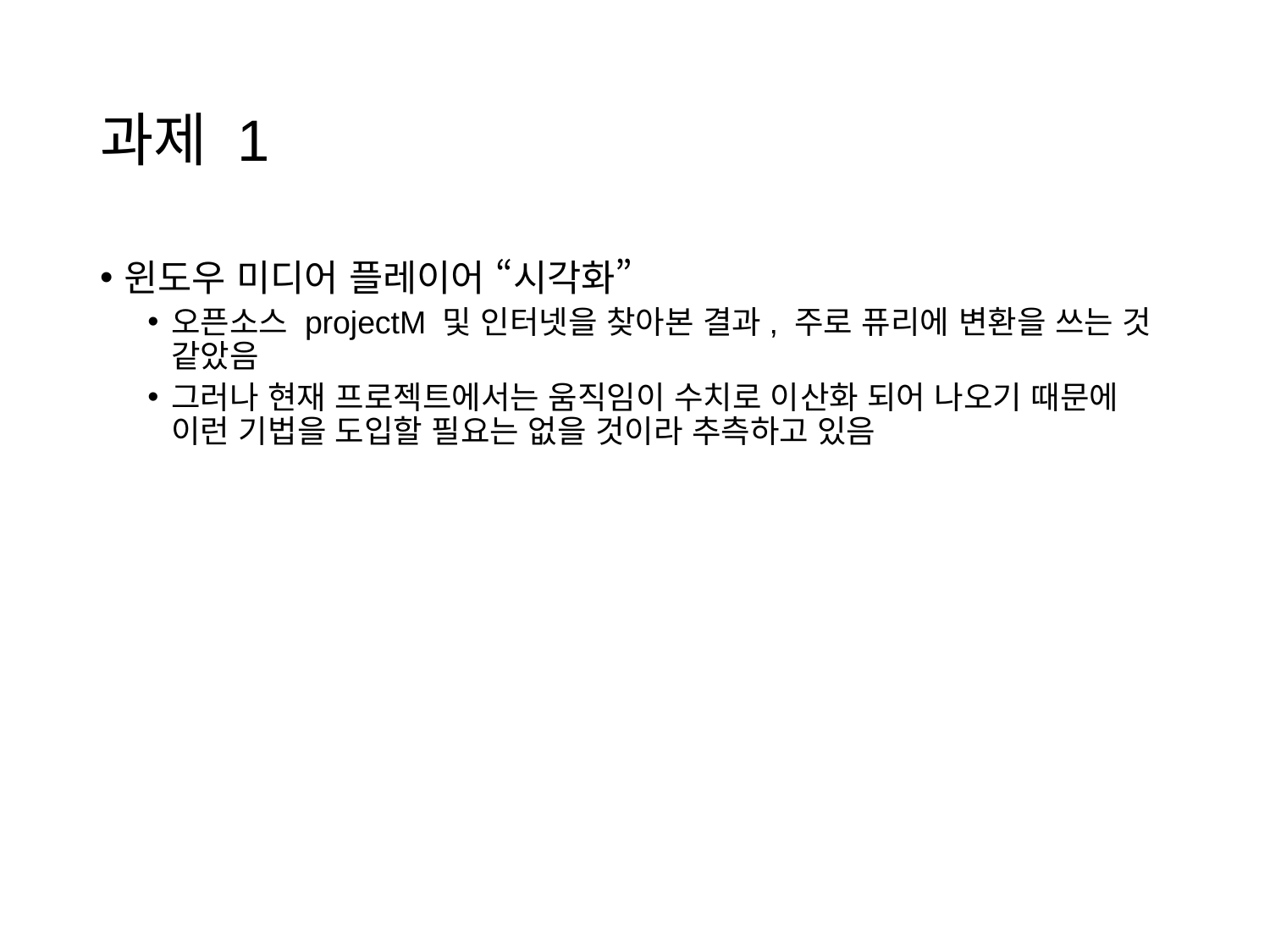

# 과제 1
윈도우 미디어 플레이어 “시각화”
오픈소스 projectM 및 인터넷을 찾아본 결과, 주로 퓨리에 변환을 쓰는 것 같았음
그러나 현재 프로젝트에서는 움직임이 수치로 이산화 되어 나오기 때문에 이런 기법을 도입할 필요는 없을 것이라 추측하고 있음